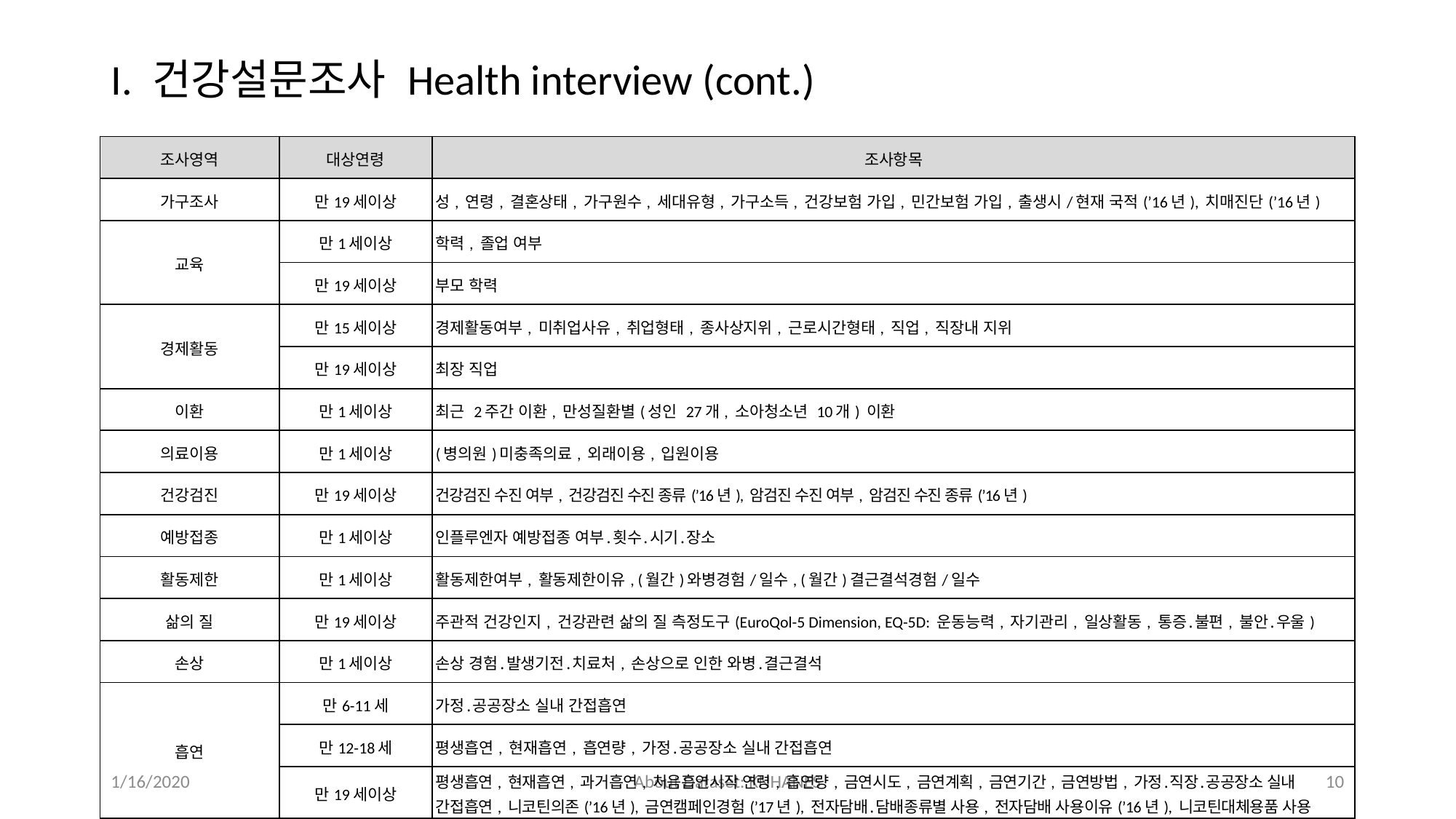

# I. 건강설문조사 Health interview (cont.)
| 조사영역 | 대상연령 | 조사항목 |
| --- | --- | --- |
| 가구조사 | 만19세이상 | 성, 연령, 결혼상태, 가구원수, 세대유형, 가구소득, 건강보험 가입, 민간보험 가입, 출생시/현재 국적(’16년), 치매진단(’16년) |
| 교육 | 만1세이상 | 학력, 졸업 여부 |
|  | 만19세이상 | 부모 학력 |
| 경제활동 | 만15세이상 | 경제활동여부, 미취업사유, 취업형태, 종사상지위, 근로시간형태, 직업, 직장내 지위 |
|  | 만19세이상 | 최장 직업 |
| 이환 | 만1세이상 | 최근 2주간 이환, 만성질환별(성인 27개, 소아청소년 10개) 이환 |
| 의료이용 | 만1세이상 | (병의원)미충족의료, 외래이용, 입원이용 |
| 건강검진 | 만19세이상 | 건강검진 수진 여부, 건강검진 수진 종류(’16년), 암검진 수진 여부, 암검진 수진 종류(’16년) |
| 예방접종 | 만1세이상 | 인플루엔자 예방접종 여부․횟수․시기․장소 |
| 활동제한 | 만1세이상 | 활동제한여부, 활동제한이유, (월간)와병경험/일수, (월간)결근결석경험/일수 |
| 삶의 질 | 만19세이상 | 주관적 건강인지, 건강관련 삶의 질 측정도구(EuroQol-5 Dimension, EQ-5D: 운동능력, 자기관리, 일상활동, 통증․불편, 불안․우울) |
| 손상 | 만1세이상 | 손상 경험․발생기전․치료처, 손상으로 인한 와병․결근결석 |
| 흡연 | 만6-11세 | 가정․공공장소 실내 간접흡연 |
|  | 만12-18세 | 평생흡연, 현재흡연, 흡연량, 가정․공공장소 실내 간접흡연 |
|  | 만19세이상 | 평생흡연, 현재흡연, 과거흡연, 처음흡연시작 연령, 흡연량, 금연시도, 금연계획, 금연기간, 금연방법, 가정․직장․공공장소 실내 간접흡연, 니코틴의존(’16년), 금연캠페인경험(’17년), 전자담배․담배종류별 사용, 전자담배 사용이유(’16년), 니코틴대체용품 사용 |
1/16/2020
About Dataset: KNHANES
10